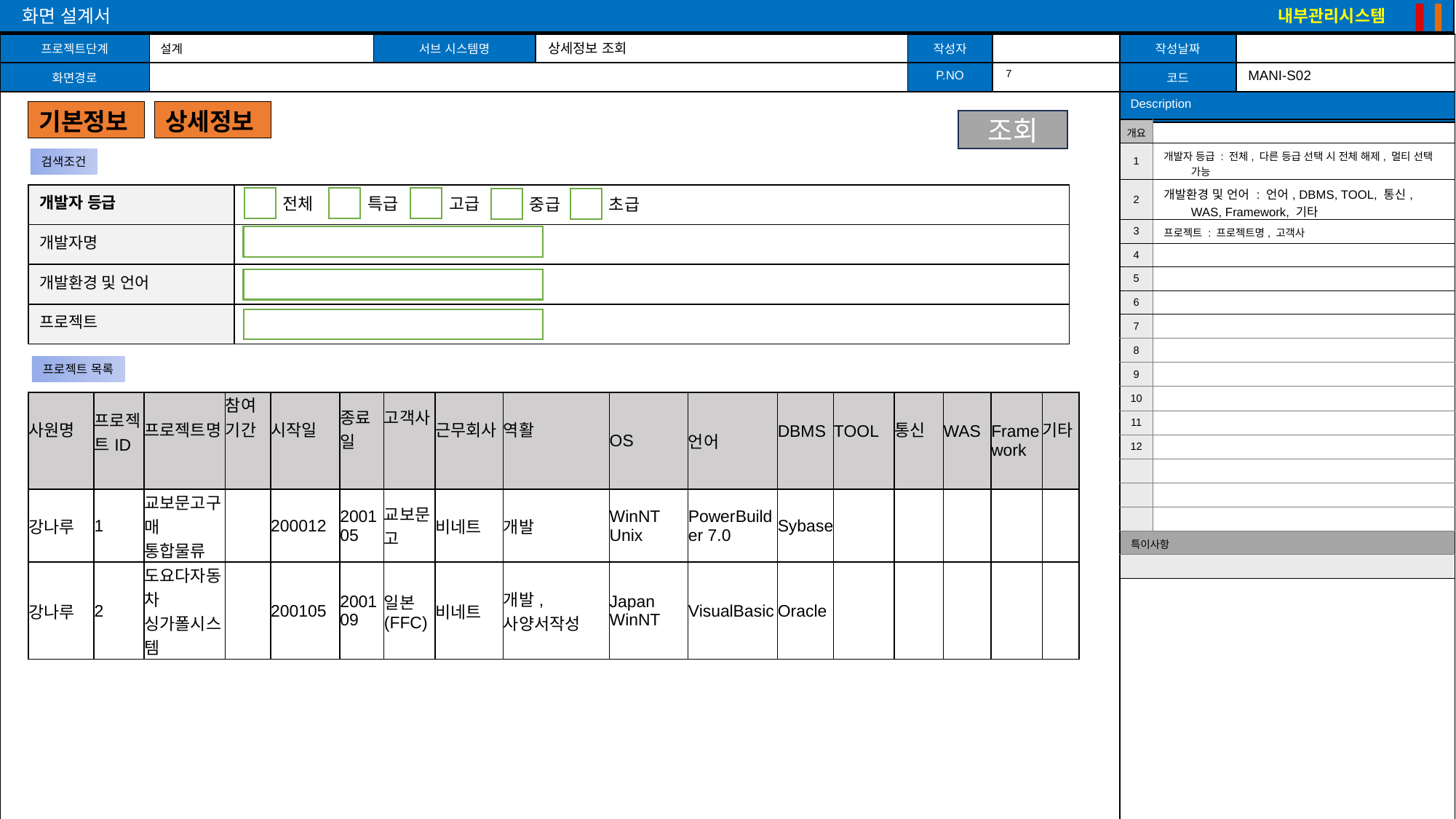

상세정보 조회
MANI-S02
기본정보
상세정보
조회
| 개요 |  |
| --- | --- |
| 1 | 개발자 등급 : 전체, 다른 등급 선택 시 전체 해제, 멀티 선택 가능 |
| 2 | 개발환경 및 언어 : 언어, DBMS, TOOL, 통신, WAS, Framework, 기타 |
| 3 | 프로젝트 : 프로젝트명, 고객사 |
| 4 |  |
| 5 |  |
| 6 |  |
| 7 |  |
| 8 |  |
| 9 |  |
| 10 |  |
| 11 |  |
| 12 |  |
|  |  |
|  |  |
|  |  |
| 특이사항 |  |
|  |  |
검색조건
| 개발자 등급 |  |
| --- | --- |
| 개발자명 |  |
| 개발환경 및 언어 |  |
| 프로젝트 |  |

전체

특급

고급

중급

초급

프로젝트 목록
| 사원명 | 프로젝트ID | 프로젝트명 | 참여기간 | 시작일 | 종료일 | 고객사 | 근무회사 | 역활 | OS | 언어 | DBMS | TOOL | 통신 | WAS | Framework | 기타 |
| --- | --- | --- | --- | --- | --- | --- | --- | --- | --- | --- | --- | --- | --- | --- | --- | --- |
| 강나루 | 1 | 교보문고구매 통합물류 |  | 200012 | 200105 | 교보문고 | 비네트 | 개발 | WinNT Unix | PowerBuilder 7.0 | Sybase |  |  |  |  |  |
| 강나루 | 2 | 도요다자동차 싱가폴시스템 |  | 200105 | 200109 | 일본(FFC) | 비네트 | 개발, 사양서작성 | Japan WinNT | VisualBasic | Oracle |  |  |  |  |  |